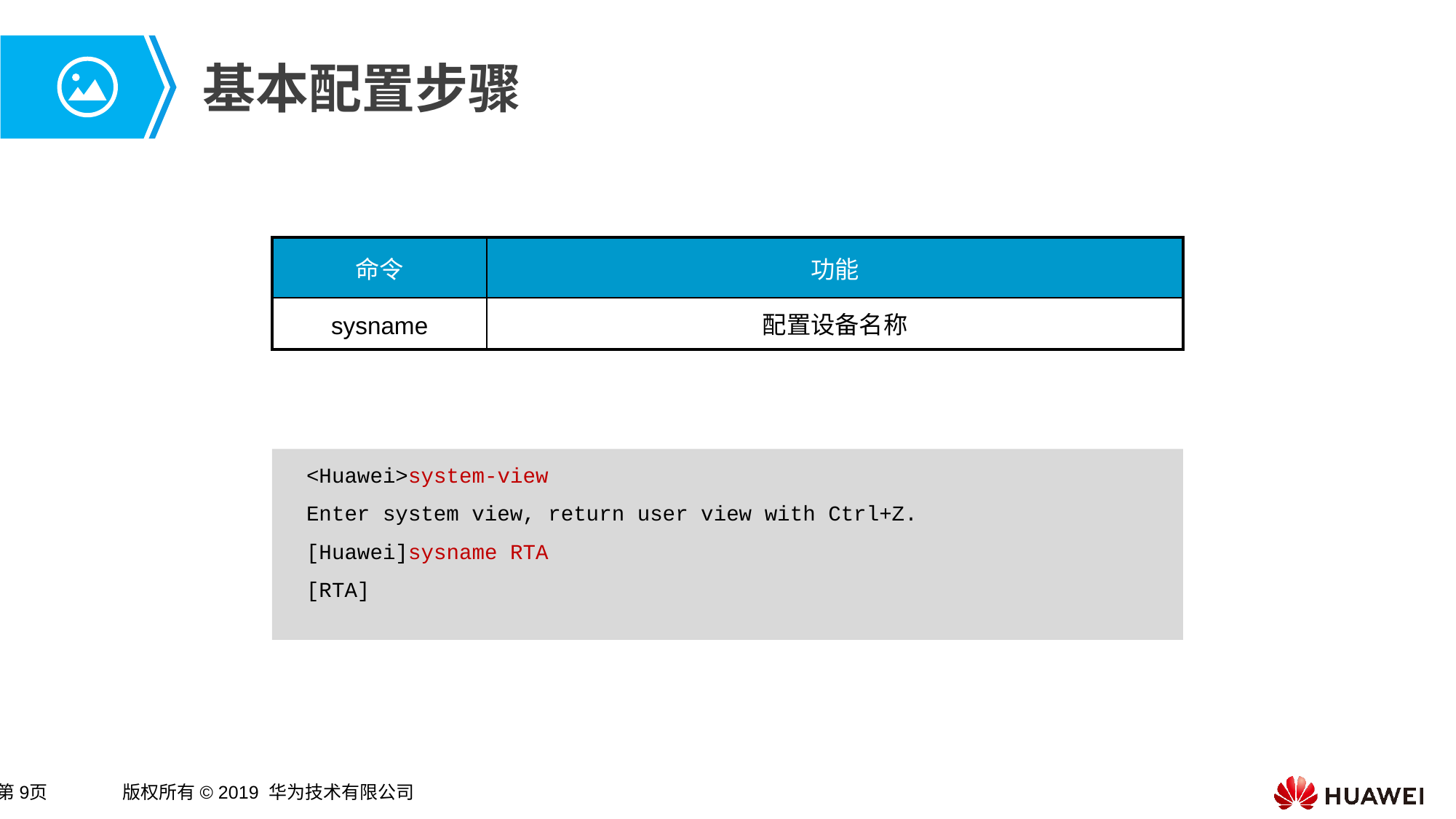

# 基本配置步骤
| 命令 | 功能 |
| --- | --- |
| sysname | 配置设备名称 |
<Huawei>system-view
Enter system view, return user view with Ctrl+Z.
[Huawei]sysname RTA
[RTA]